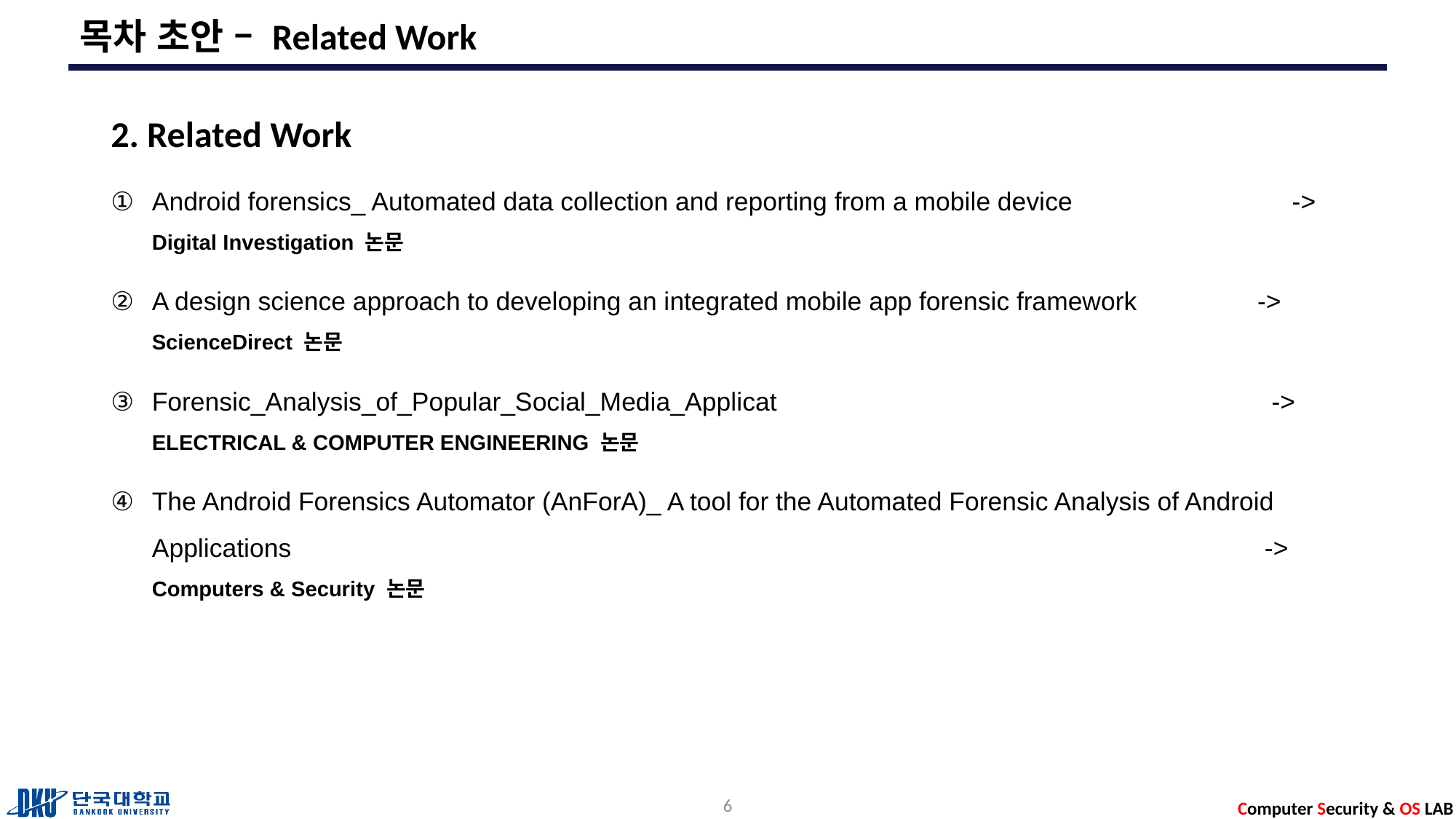

# 목차 초안 – Related Work
2. Related Work
Android forensics_ Automated data collection and reporting from a mobile device                               -> Digital Investigation 논문
A design science approach to developing an integrated mobile app forensic framework                 -> ScienceDirect 논문
Forensic_Analysis_of_Popular_Social_Media_Applicat    					    -> ELECTRICAL & COMPUTER ENGINEERING 논문
The Android Forensics Automator (AnForA)_ A tool for the Automated Forensic Analysis of Android Applications									   -> Computers & Security 논문
6